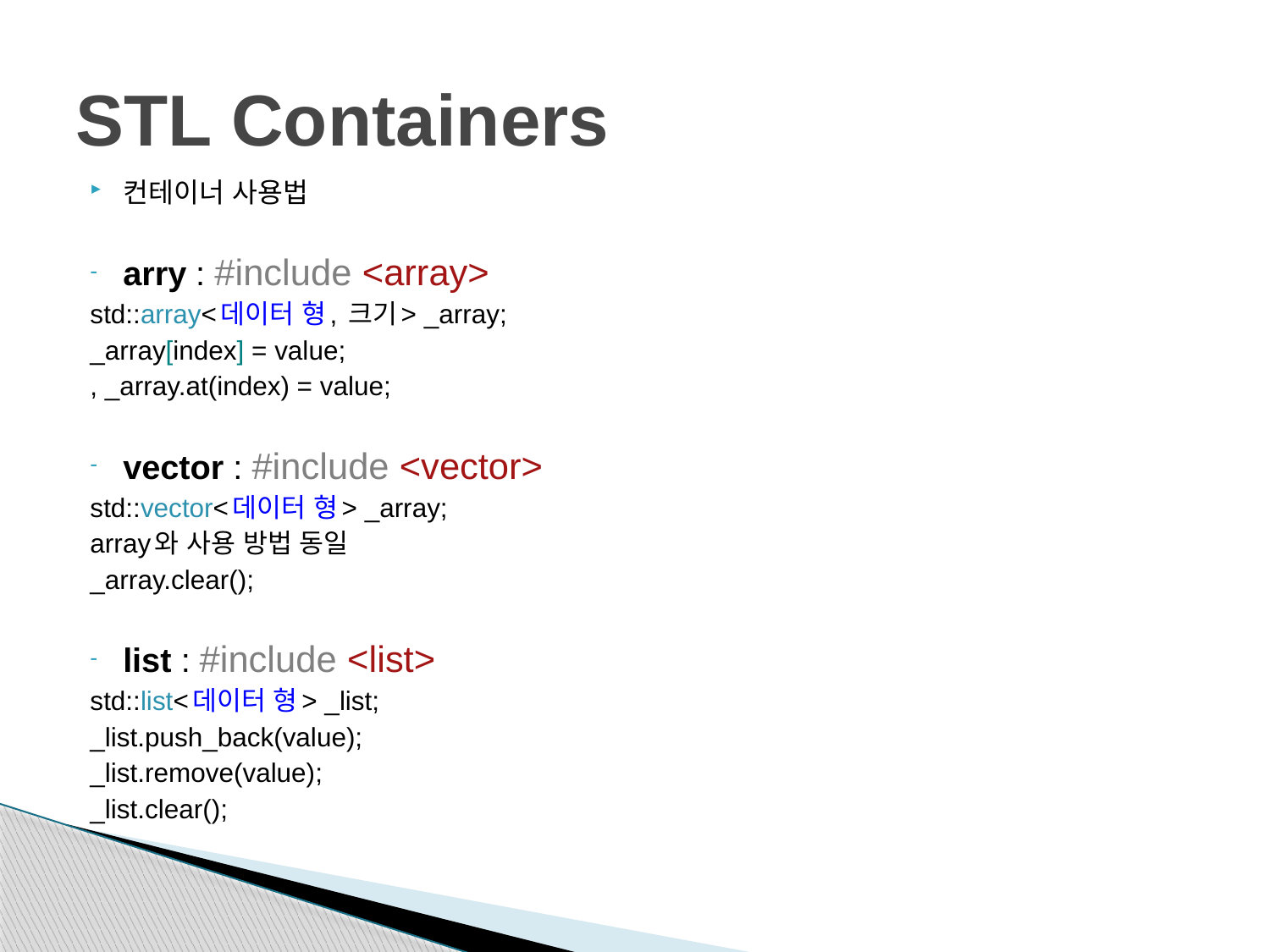

# STL Containers
컨테이너 사용법

arry : #include <array>
std::array<데이터 형, 크기> _array;
_array[index] = value;
, _array.at(index) = value;

vector : #include <vector>
std::vector<데이터 형> _array;
array와 사용 방법 동일
_array.clear();

list : #include <list>
std::list<데이터 형> _list;
_list.push_back(value);
_list.remove(value);
_list.clear();